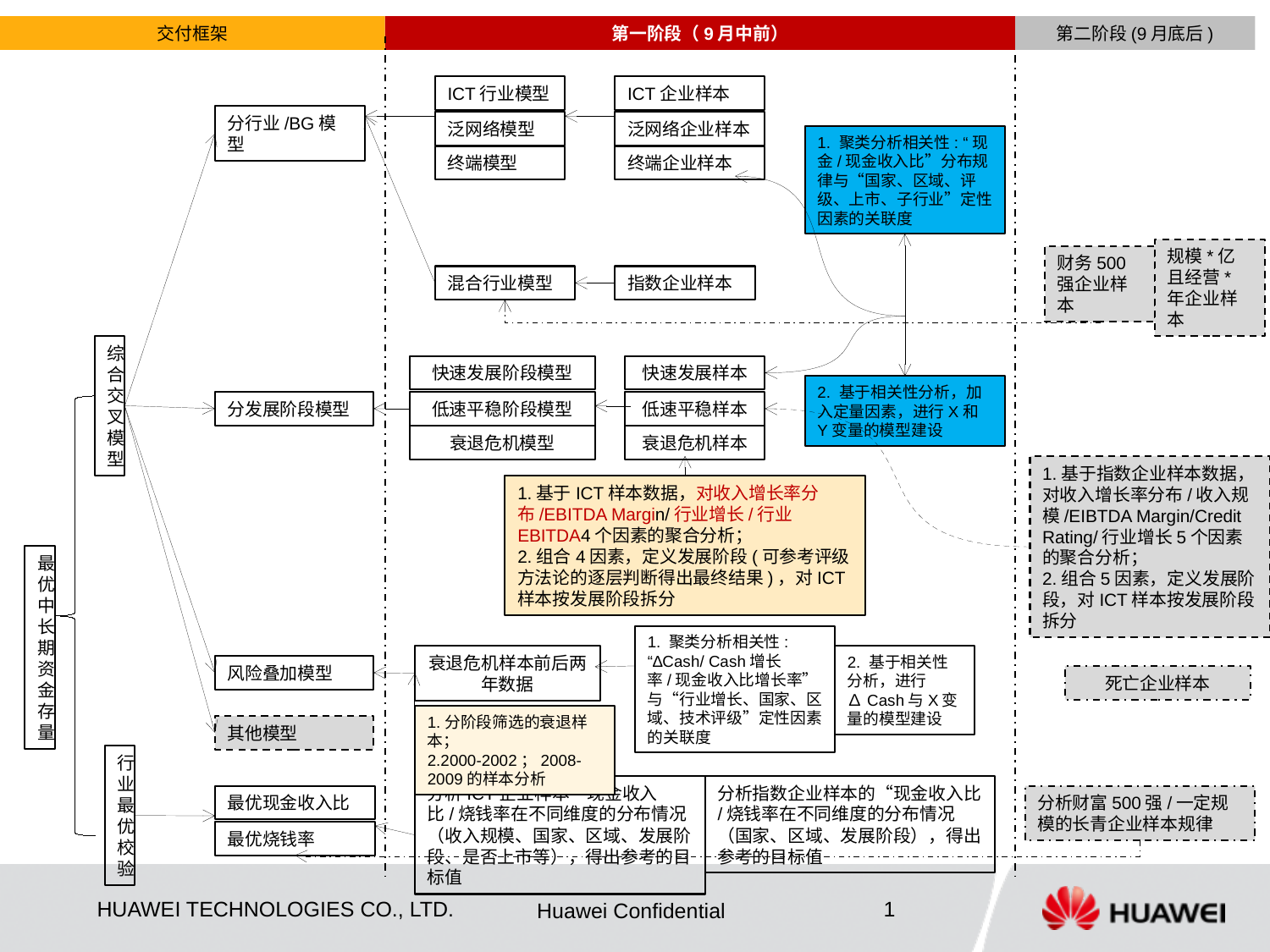

交付框架
第一阶段（9月中前）
第二阶段(9月底后)
ICT行业模型
ICT企业样本
分行业/BG模型
泛网络模型
泛网络企业样本
1. 聚类分析相关性: “现金/现金收入比”分布规律与“国家、区域、评级、上市、子行业”定性因素的关联度
终端模型
终端企业样本
规模*亿且经营*年企业样本
财务500强企业样本
混合行业模型
指数企业样本
综
合
交
叉
模
型
快速发展阶段模型
快速发展样本
2. 基于相关性分析，加入定量因素，进行X和Y变量的模型建设
分发展阶段模型
低速平稳阶段模型
低速平稳样本

衰退危机模型
衰退危机样本
1.基于指数企业样本数据，对收入增长率分布/收入规模/EIBTDA Margin/Credit Rating/行业增长5个因素的聚合分析；
2.组合5因素，定义发展阶段，对ICT样本按发展阶段拆分
1.基于ICT样本数据，对收入增长率分布/EBITDA Margin/行业增长/行业EBITDA4个因素的聚合分析；
2.组合4因素，定义发展阶段(可参考评级方法论的逐层判断得出最终结果)，对ICT样本按发展阶段拆分
最优中长期资金存量
1. 聚类分析相关性: “∆Cash/ Cash增长率/现金收入比增长率”与“行业增长、国家、区域、技术评级”定性因素的关联度
衰退危机样本前后两年数据
2. 基于相关性分析，进行∆Cash与X变量的模型建设
风险叠加模型
死亡企业样本
1.分阶段筛选的衰退样本；
2.2000-2002；2008-2009的样本分析
其他模型
行
业
最
优
校
验
分析ICT企业样本“现金收入比/烧钱率在不同维度的分布情况（收入规模、国家、区域、发展阶段、是否上市等），得出参考的目标值
分析指数企业样本的“现金收入比/烧钱率在不同维度的分布情况（国家、区域、发展阶段），得出参考的目标值
最优现金收入比
分析财富500强/一定规模的长青企业样本规律
最优烧钱率